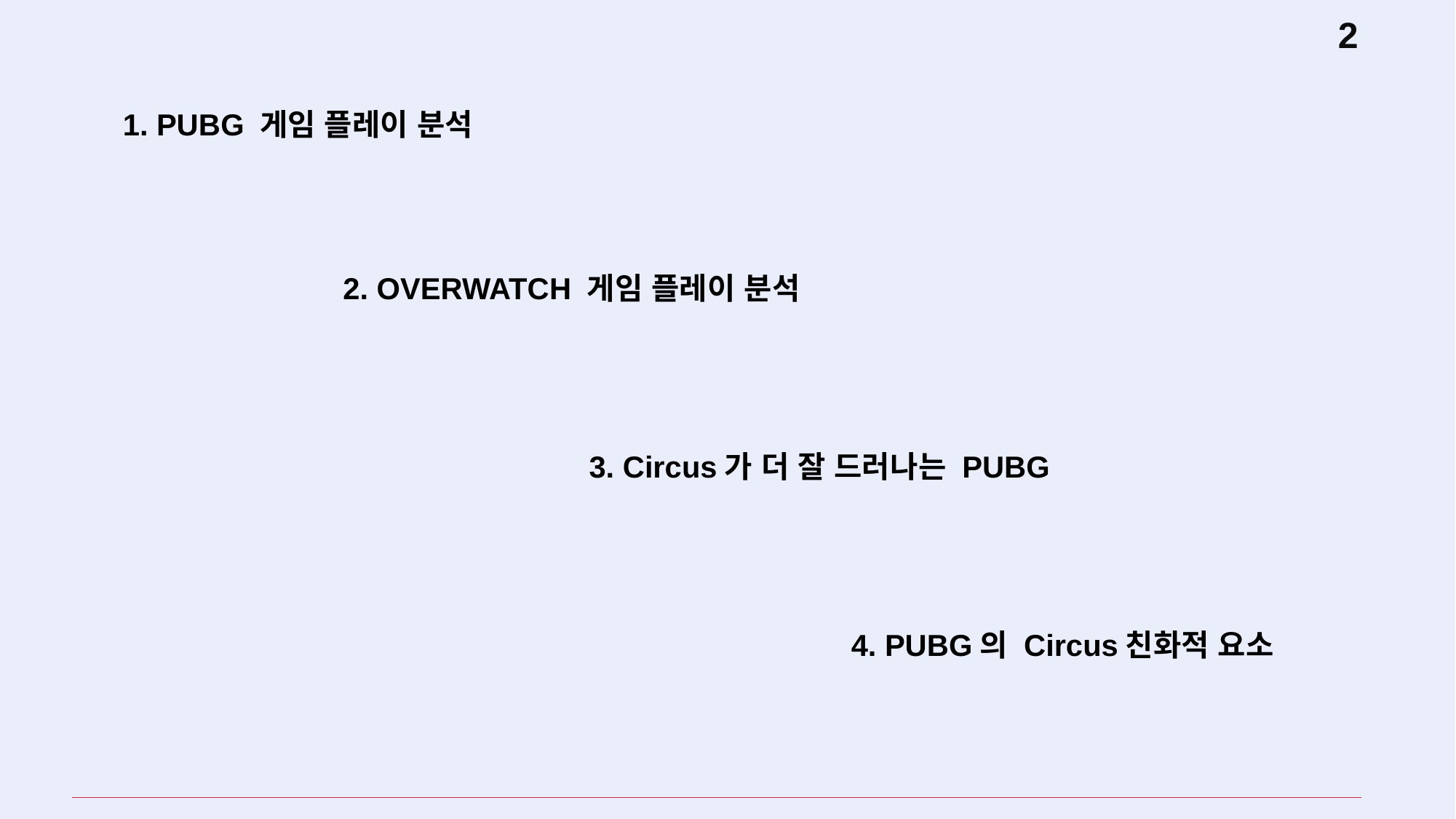

1. PUBG 게임 플레이 분석
2. OVERWATCH 게임 플레이 분석
3. Circus가 더 잘 드러나는 PUBG
4. PUBG의 Circus친화적 요소